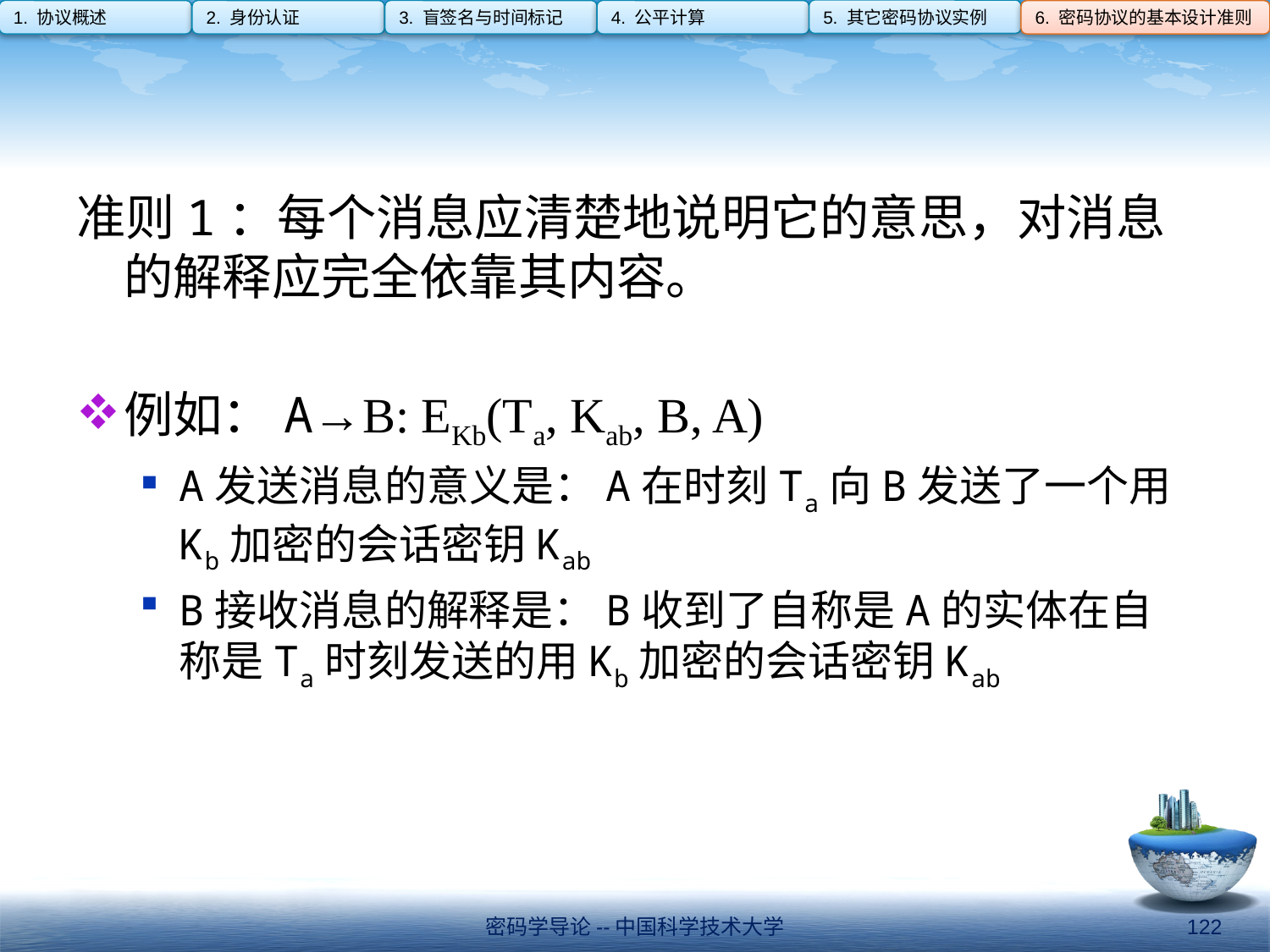

5. 其它密码协议实例
1. 协议概述
2. 身份认证
3. 盲签名与时间标记
4. 公平计算
6. 密码协议的基本设计准则
#
准则1：每个消息应清楚地说明它的意思，对消息的解释应完全依靠其内容。

例如：A→B: EKb(Ta, Kab, B, A)
A发送消息的意义是：A在时刻Ta向B发送了一个用Kb加密的会话密钥Kab
B接收消息的解释是：B收到了自称是A的实体在自称是Ta时刻发送的用Kb加密的会话密钥Kab

密码学导论--中国科学技术大学
122